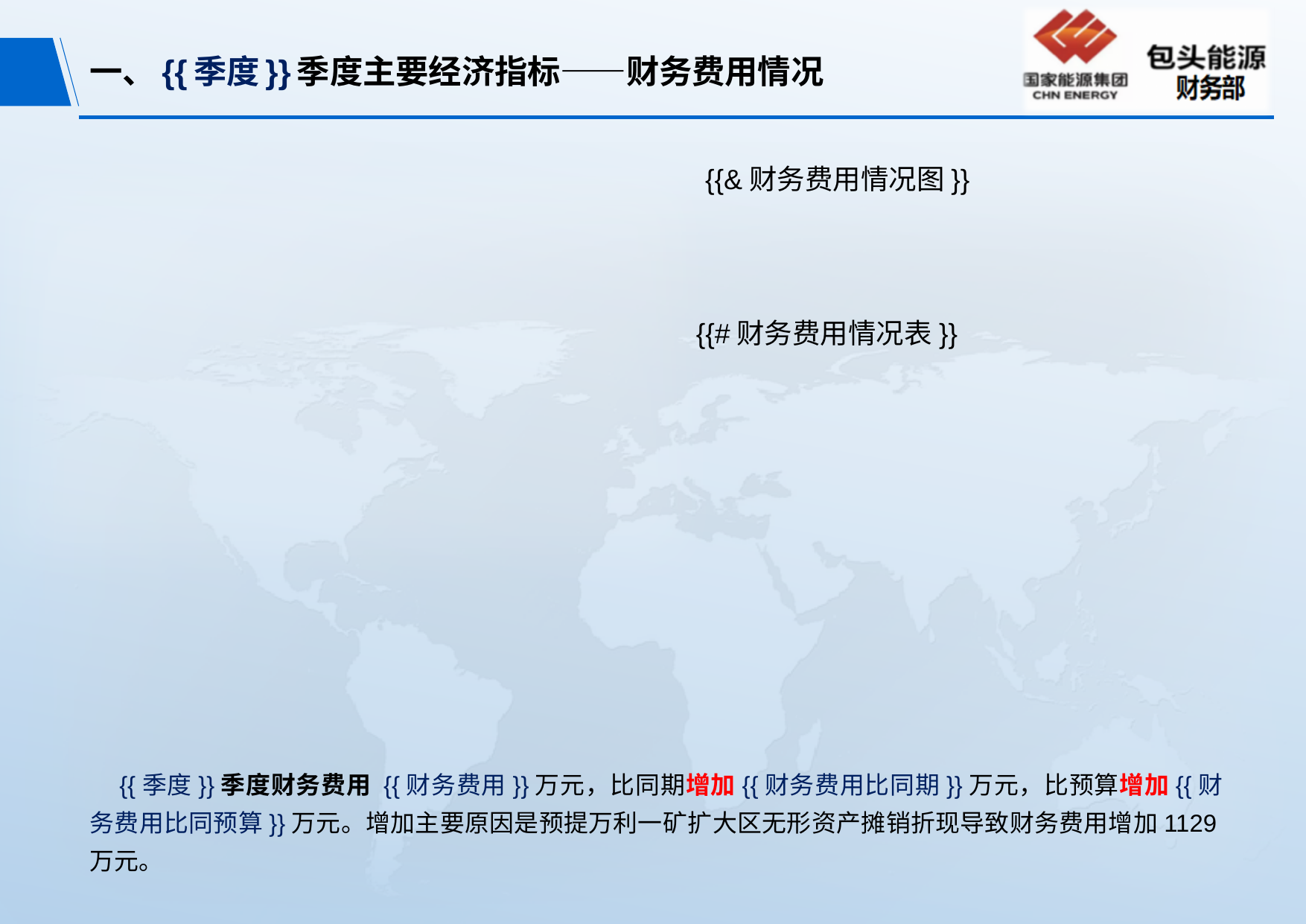

# 一、{{季度}}季度主要经济指标——财务费用情况
{{&财务费用情况图}}
{{#财务费用情况表}}
    {{季度}}季度财务费用 {{财务费用}}万元，比同期增加{{财务费用比同期}}万元，比预算增加{{财务费用比同预算}}万元。增加主要原因是预提万利一矿扩大区无形资产摊销折现导致财务费用增加1129万元。
15